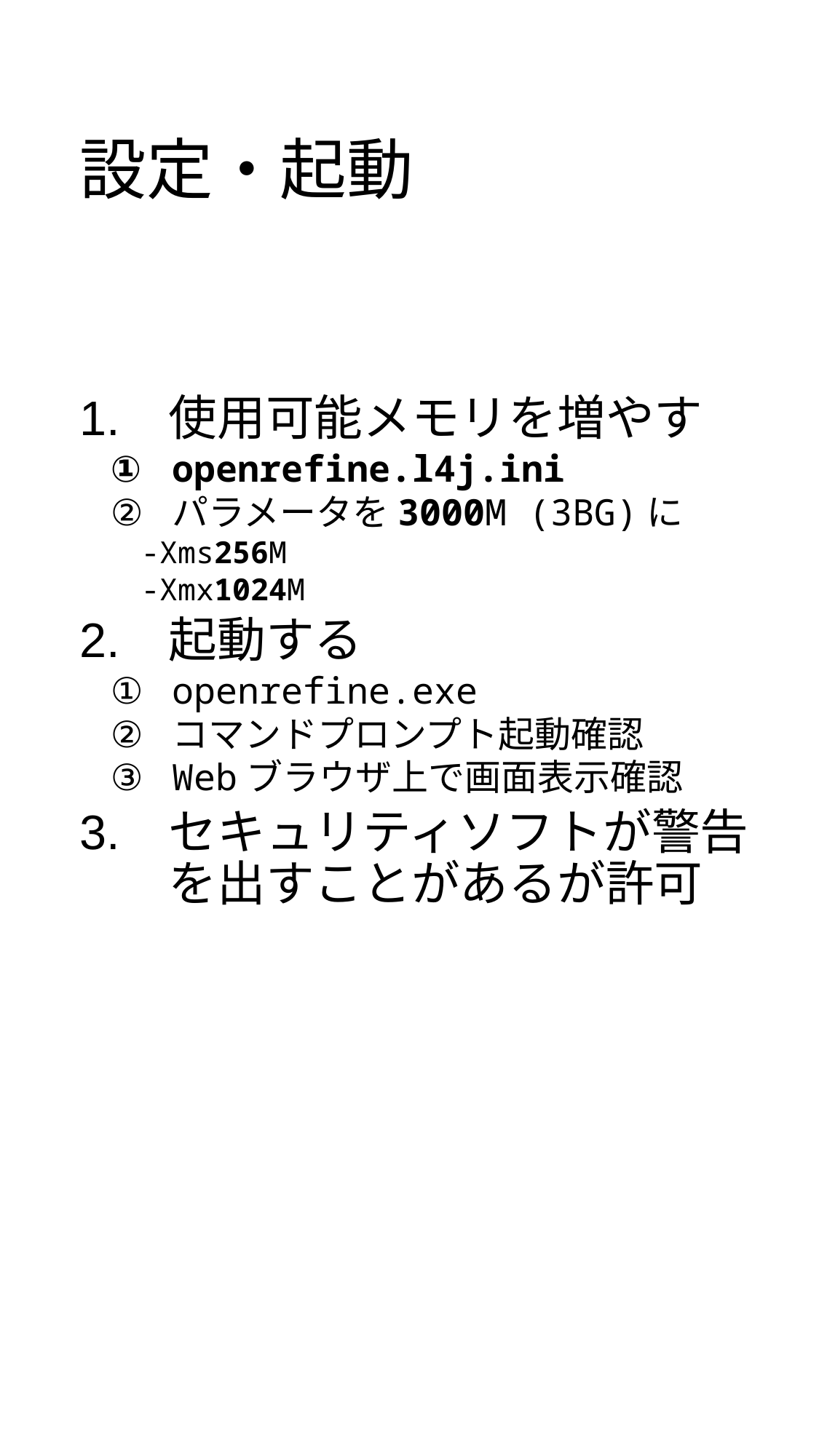

# 設定・起動
使用可能メモリを増やす
openrefine.l4j.ini
パラメータを3000M (3BG)に
-Xms256M
-Xmx1024M
起動する
openrefine.exe
コマンドプロンプト起動確認
Webブラウザ上で画面表示確認
セキュリティソフトが警告を出すことがあるが許可